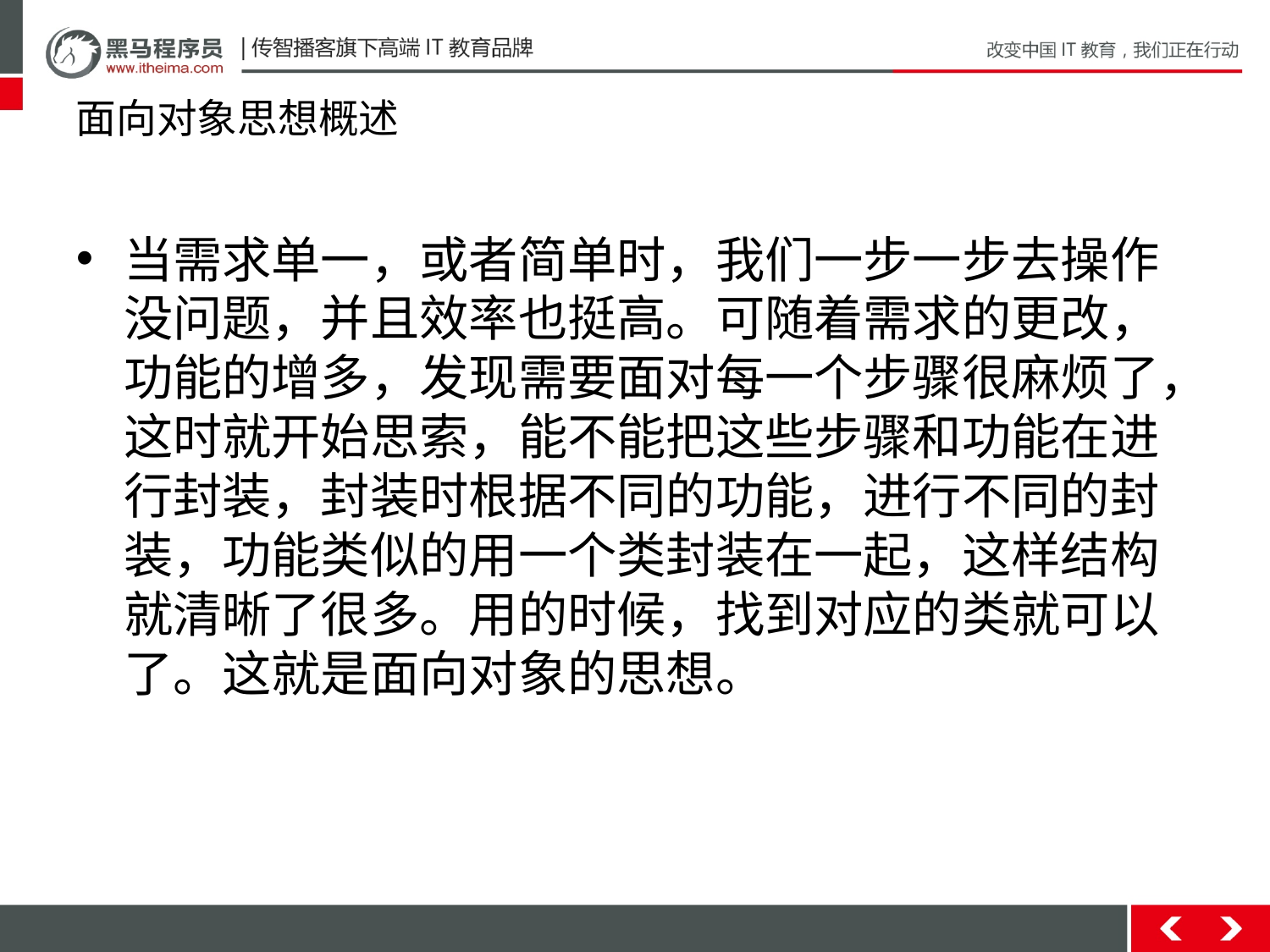

# 面向对象思想概述
当需求单一，或者简单时，我们一步一步去操作没问题，并且效率也挺高。可随着需求的更改，功能的增多，发现需要面对每一个步骤很麻烦了，这时就开始思索，能不能把这些步骤和功能在进行封装，封装时根据不同的功能，进行不同的封装，功能类似的用一个类封装在一起，这样结构就清晰了很多。用的时候，找到对应的类就可以了。这就是面向对象的思想。